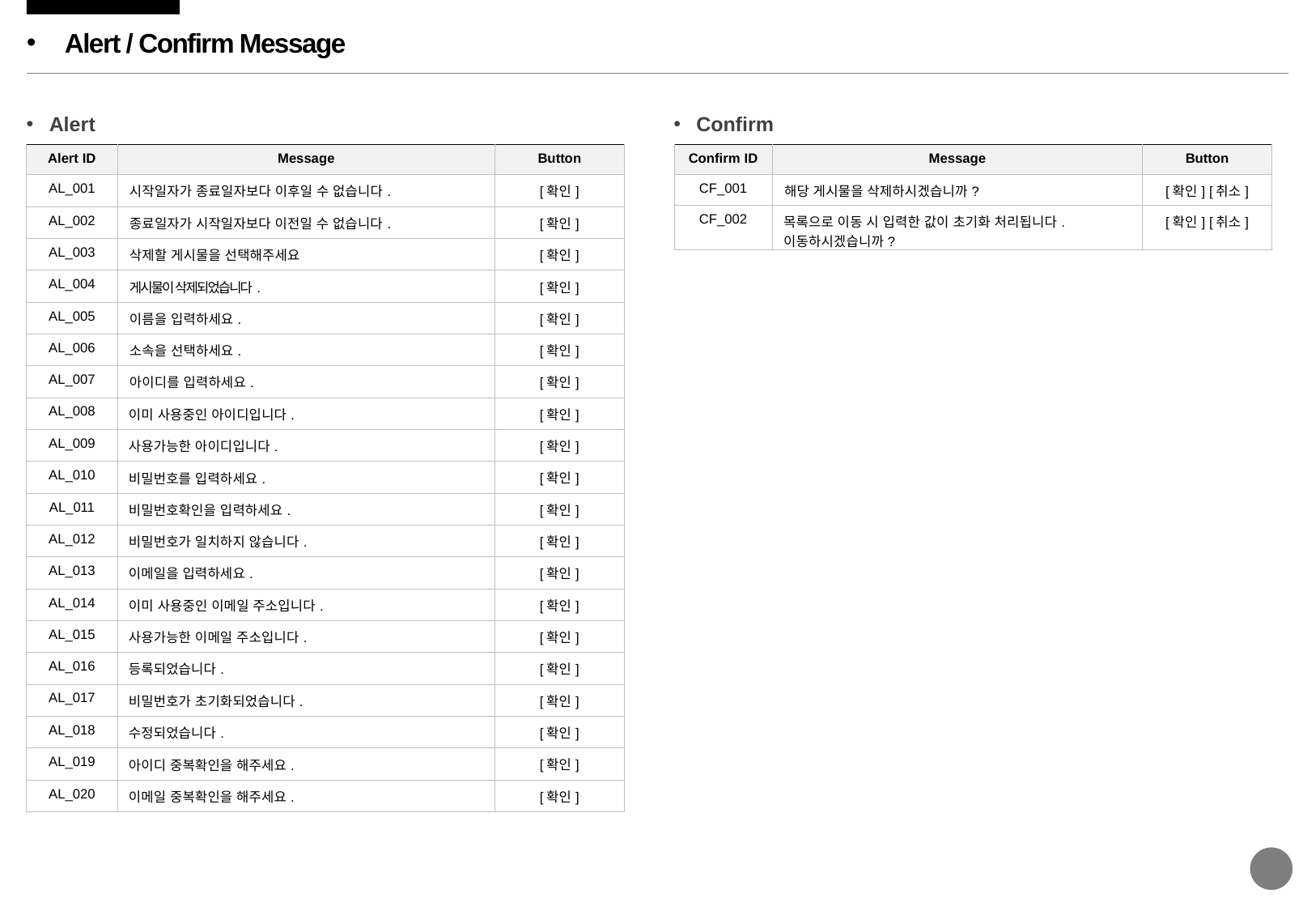

Alert / Confirm Message
Alert
Confirm
| Alert ID | Message | Button |
| --- | --- | --- |
| AL\_001 | 시작일자가 종료일자보다 이후일 수 없습니다. | [확인] |
| AL\_002 | 종료일자가 시작일자보다 이전일 수 없습니다. | [확인] |
| AL\_003 | 삭제할 게시물을 선택해주세요 | [확인] |
| AL\_004 | 게시물이 삭제되었습니다. | [확인] |
| AL\_005 | 이름을 입력하세요. | [확인] |
| AL\_006 | 소속을 선택하세요. | [확인] |
| AL\_007 | 아이디를 입력하세요. | [확인] |
| AL\_008 | 이미 사용중인 아이디입니다. | [확인] |
| AL\_009 | 사용가능한 아이디입니다. | [확인] |
| AL\_010 | 비밀번호를 입력하세요. | [확인] |
| AL\_011 | 비밀번호확인을 입력하세요. | [확인] |
| AL\_012 | 비밀번호가 일치하지 않습니다. | [확인] |
| AL\_013 | 이메일을 입력하세요. | [확인] |
| AL\_014 | 이미 사용중인 이메일 주소입니다. | [확인] |
| AL\_015 | 사용가능한 이메일 주소입니다. | [확인] |
| AL\_016 | 등록되었습니다. | [확인] |
| AL\_017 | 비밀번호가 초기화되었습니다. | [확인] |
| AL\_018 | 수정되었습니다. | [확인] |
| AL\_019 | 아이디 중복확인을 해주세요. | [확인] |
| AL\_020 | 이메일 중복확인을 해주세요. | [확인] |
| Confirm ID | Message | Button |
| --- | --- | --- |
| CF\_001 | 해당 게시물을 삭제하시겠습니까? | [확인] [취소] |
| CF\_002 | 목록으로 이동 시 입력한 값이 초기화 처리됩니다. 이동하시겠습니까? | [확인] [취소] |
31